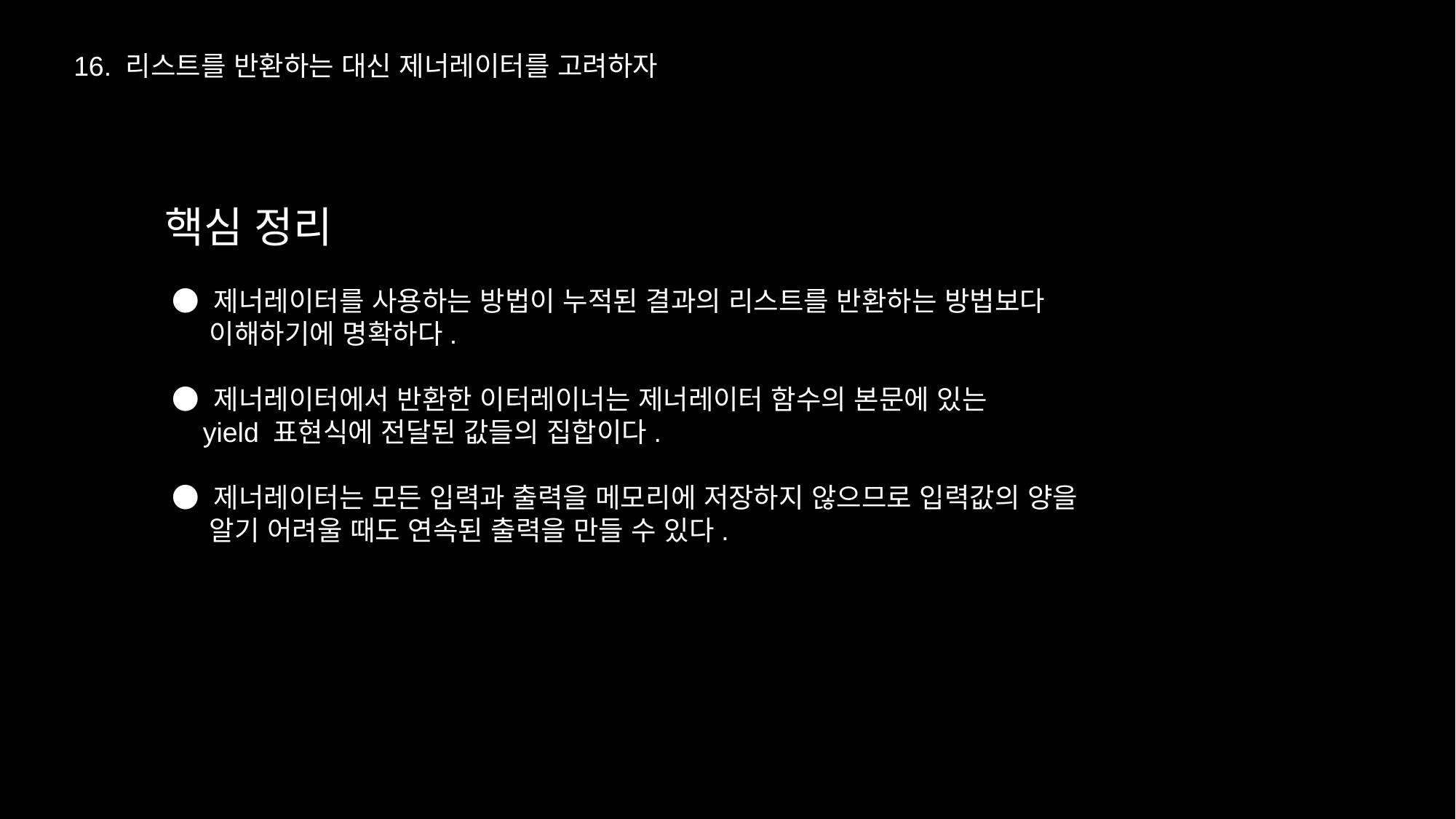

16. 리스트를 반환하는 대신 제너레이터를 고려하자
핵심 정리

 ● 제너레이터를 사용하는 방법이 누적된 결과의 리스트를 반환하는 방법보다
     이해하기에 명확하다.

 ● 제너레이터에서 반환한 이터레이너는 제너레이터 함수의 본문에 있는
     yield 표현식에 전달된 값들의 집합이다.

 ● 제너레이터는 모든 입력과 출력을 메모리에 저장하지 않으므로 입력값의 양을
     알기 어려울 때도 연속된 출력을 만들 수 있다.